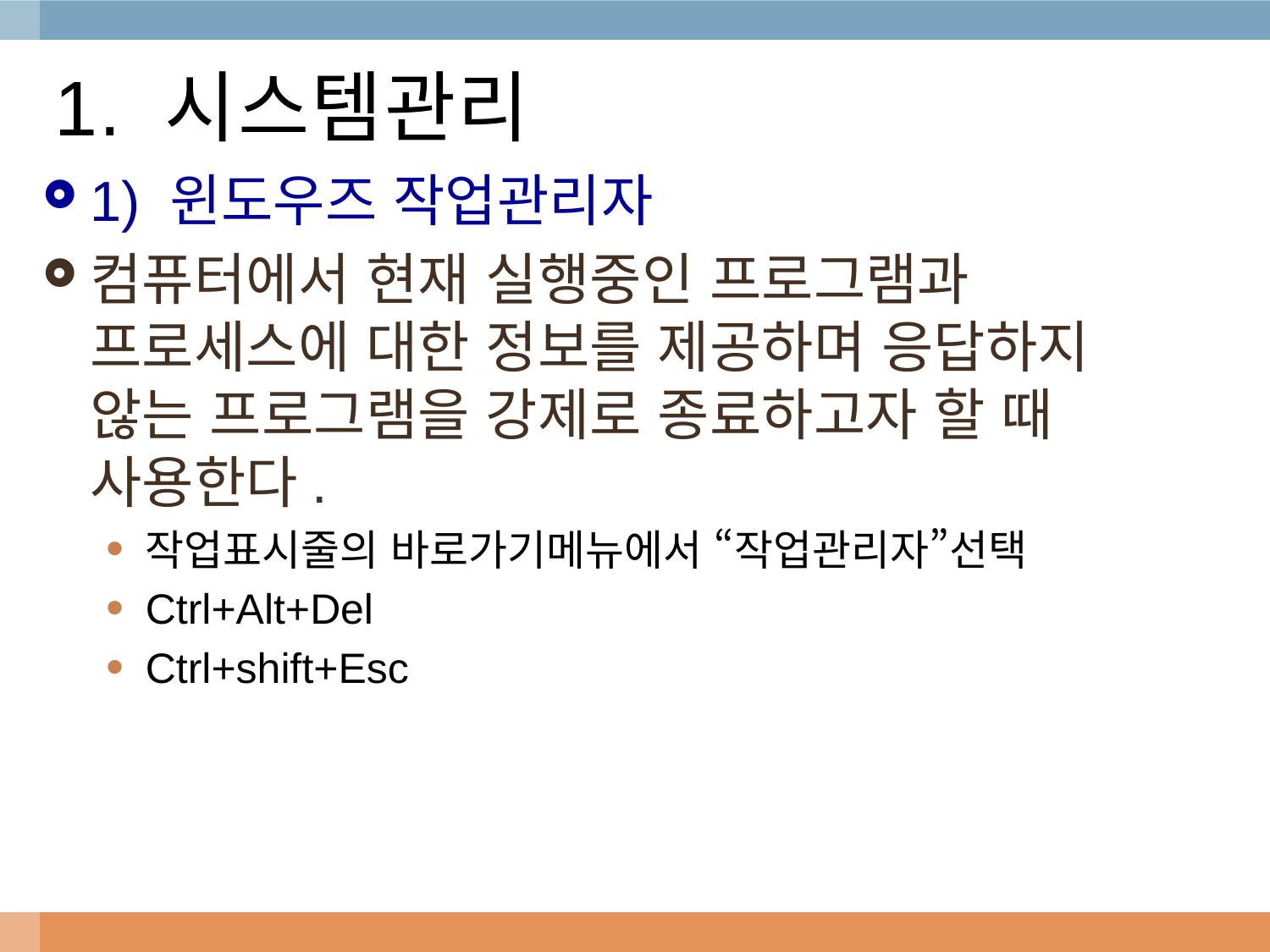

# 1. 시스템관리
1) 윈도우즈 작업관리자
컴퓨터에서 현재 실행중인 프로그램과 프로세스에 대한 정보를 제공하며 응답하지 않는 프로그램을 강제로 종료하고자 할 때 사용한다.
작업표시줄의 바로가기메뉴에서 “작업관리자”선택
Ctrl+Alt+Del
Ctrl+shift+Esc